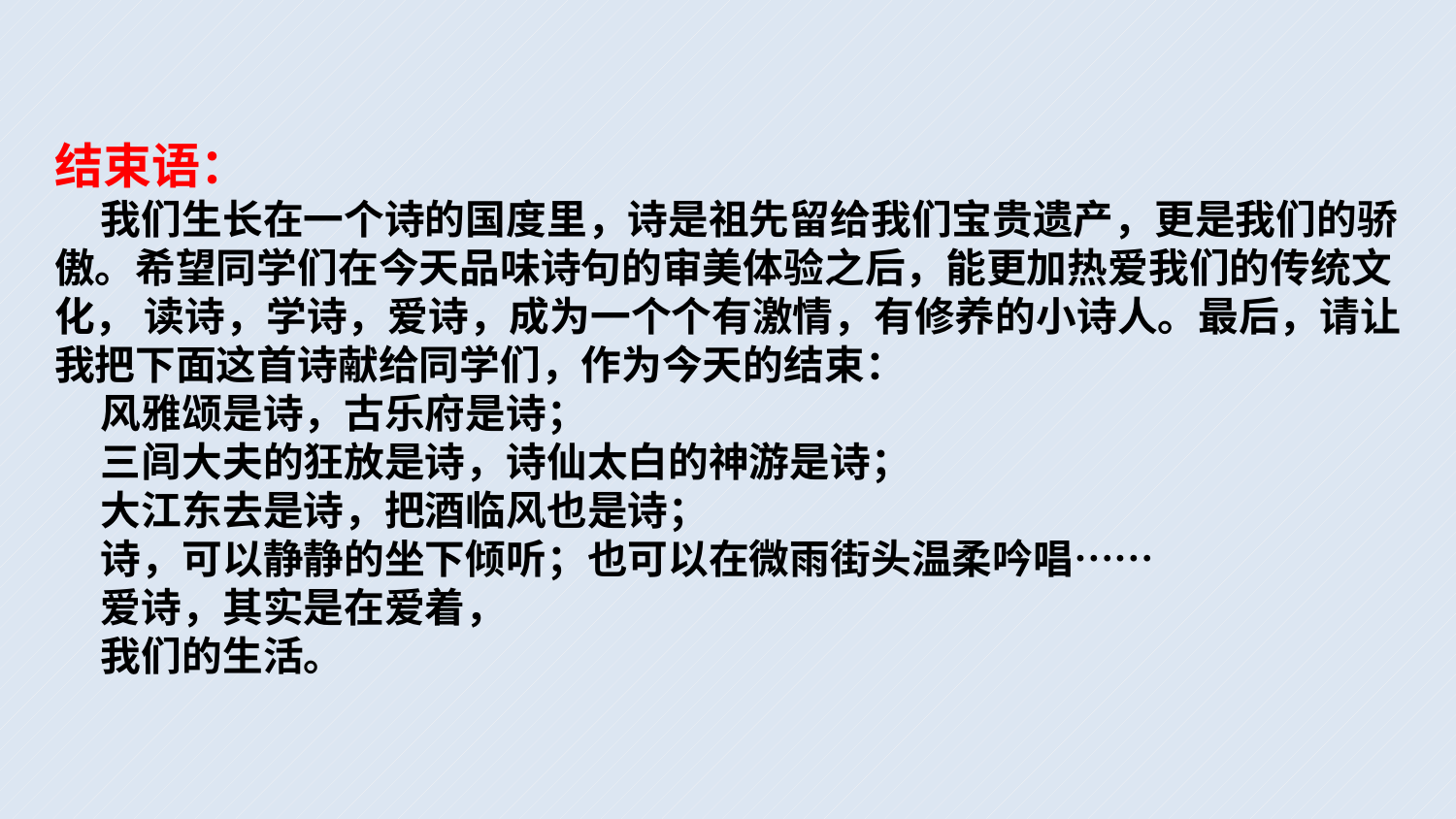

结束语：
    我们生长在一个诗的国度里，诗是祖先留给我们宝贵遗产，更是我们的骄傲。希望同学们在今天品味诗句的审美体验之后，能更加热爱我们的传统文化， 读诗，学诗，爱诗，成为一个个有激情，有修养的小诗人。最后，请让我把下面这首诗献给同学们，作为今天的结束：
    风雅颂是诗，古乐府是诗；
    三闾大夫的狂放是诗，诗仙太白的神游是诗；
    大江东去是诗，把酒临风也是诗；
    诗，可以静静的坐下倾听；也可以在微雨街头温柔吟唱……
    爱诗，其实是在爱着，
    我们的生活。